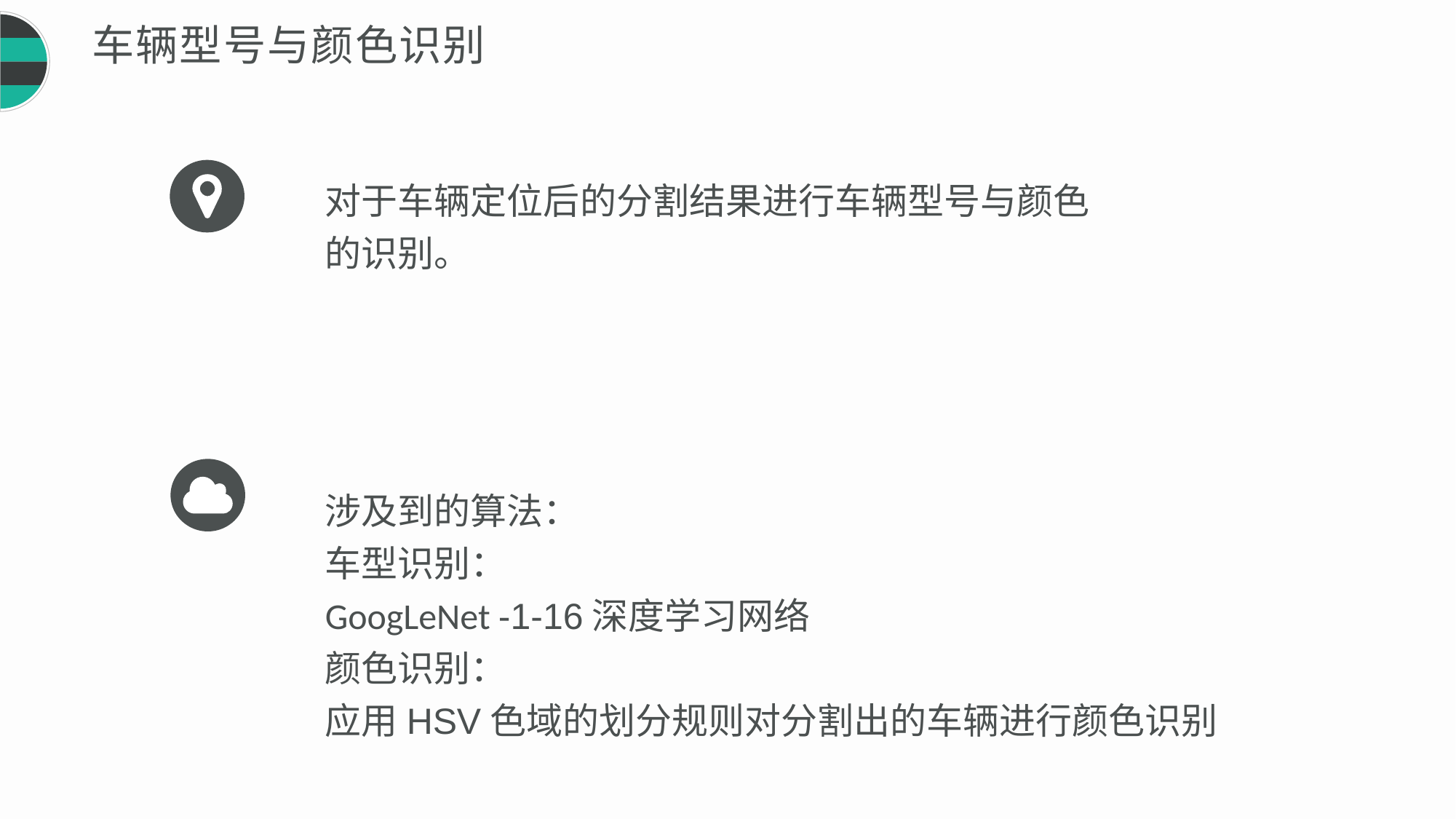

车辆型号与颜色识别

对于车辆定位后的分割结果进行车辆型号与颜色的识别。

涉及到的算法：
车型识别：
GoogLeNet -1-16深度学习网络
颜色识别：
应用HSV色域的划分规则对分割出的车辆进行颜色识别